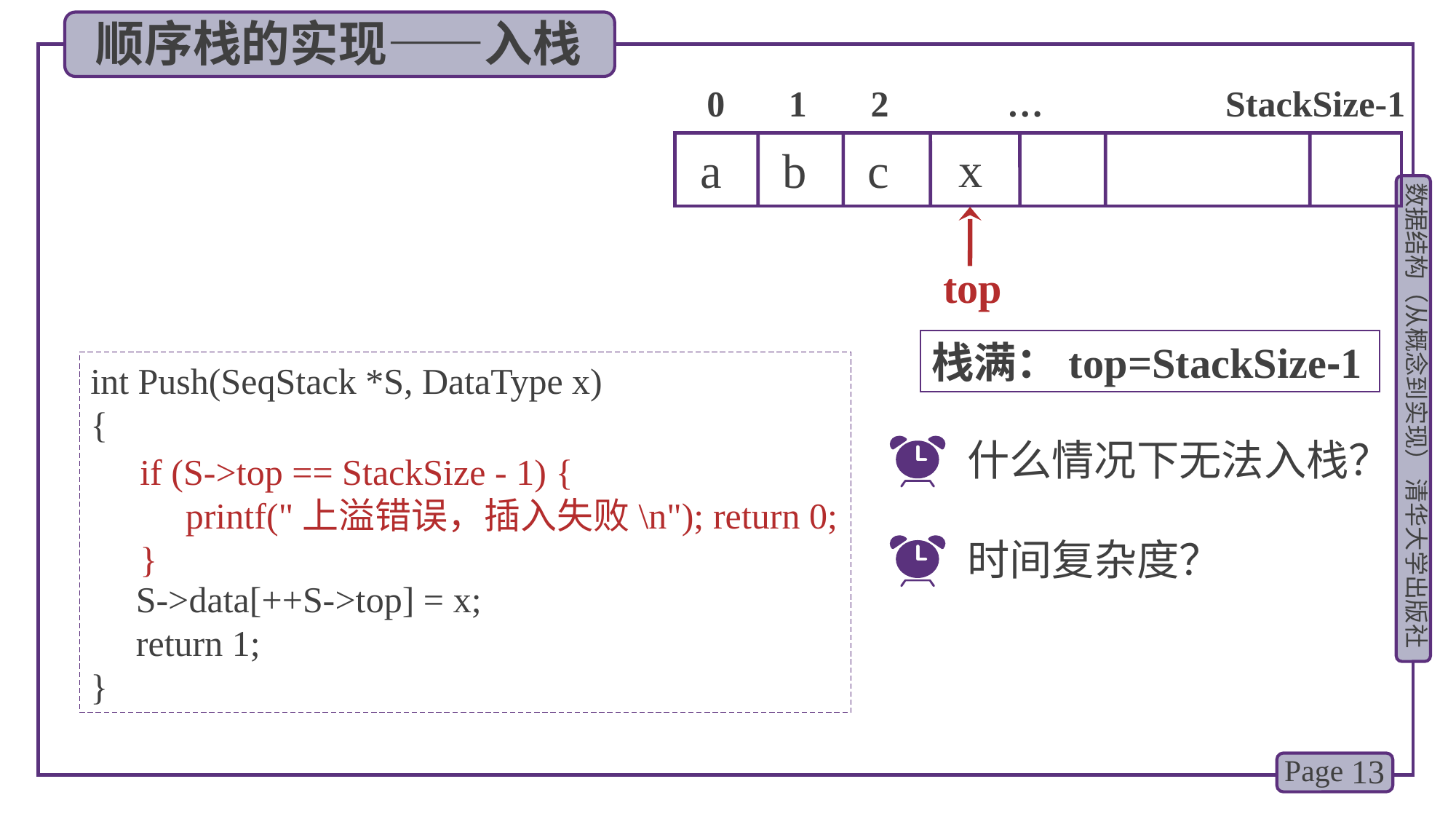

顺序栈的实现——入栈

   0       1       2             …                    StackSize-1

x
a     b     c

top
栈满：top=StackSize-1
int Push(SeqStack *S, DataType x)
{

     S->data[++S->top] = x;
     return 1;
}
什么情况下无法入栈？

     if (S->top == StackSize - 1) {
          printf("上溢错误，插入失败\n"); return 0;
     }
时间复杂度？